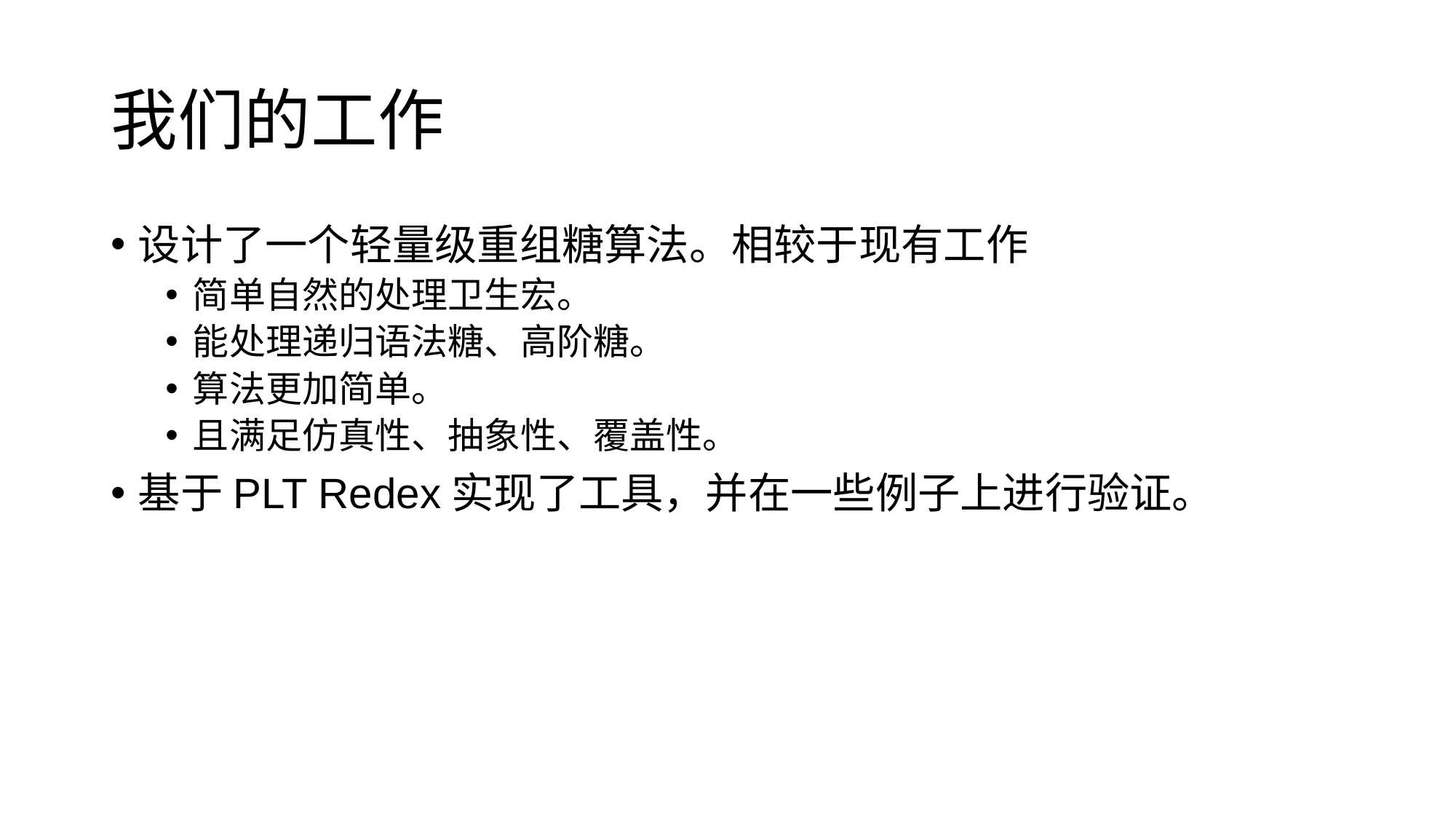

# 我们的工作
设计了一个轻量级重组糖算法。相较于现有工作
简单自然的处理卫生宏。
能处理递归语法糖、高阶糖。
算法更加简单。
且满足仿真性、抽象性、覆盖性。
基于PLT Redex实现了工具，并在一些例子上进行验证。